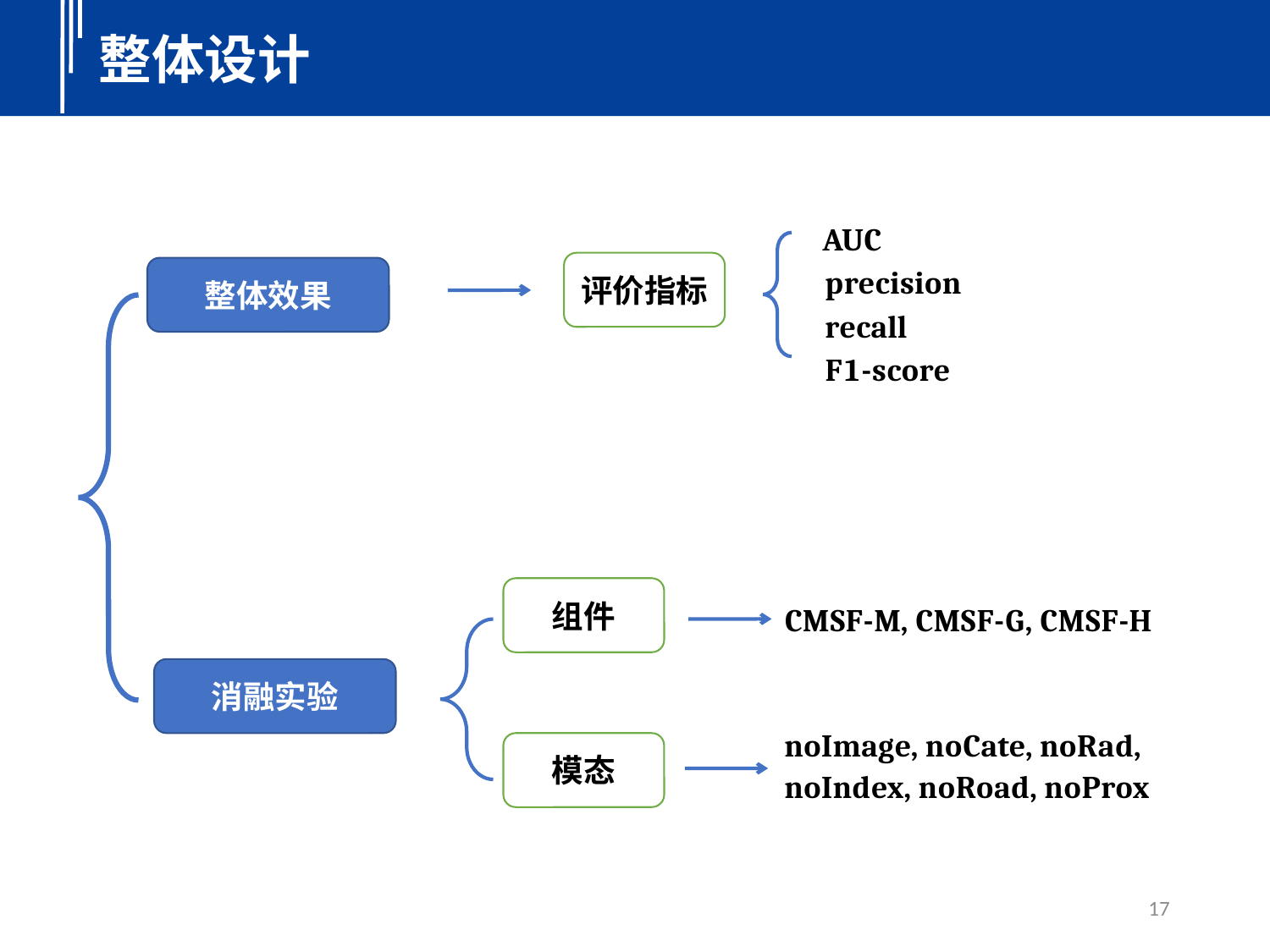

整体设计
AUC

precision
评价指标
整体效果
recall

F1-score
组件
CMSF-M, CMSF-G, CMSF-H

消融实验
noImage, noCate, noRad,
noIndex, noRoad, noProx
模态
17